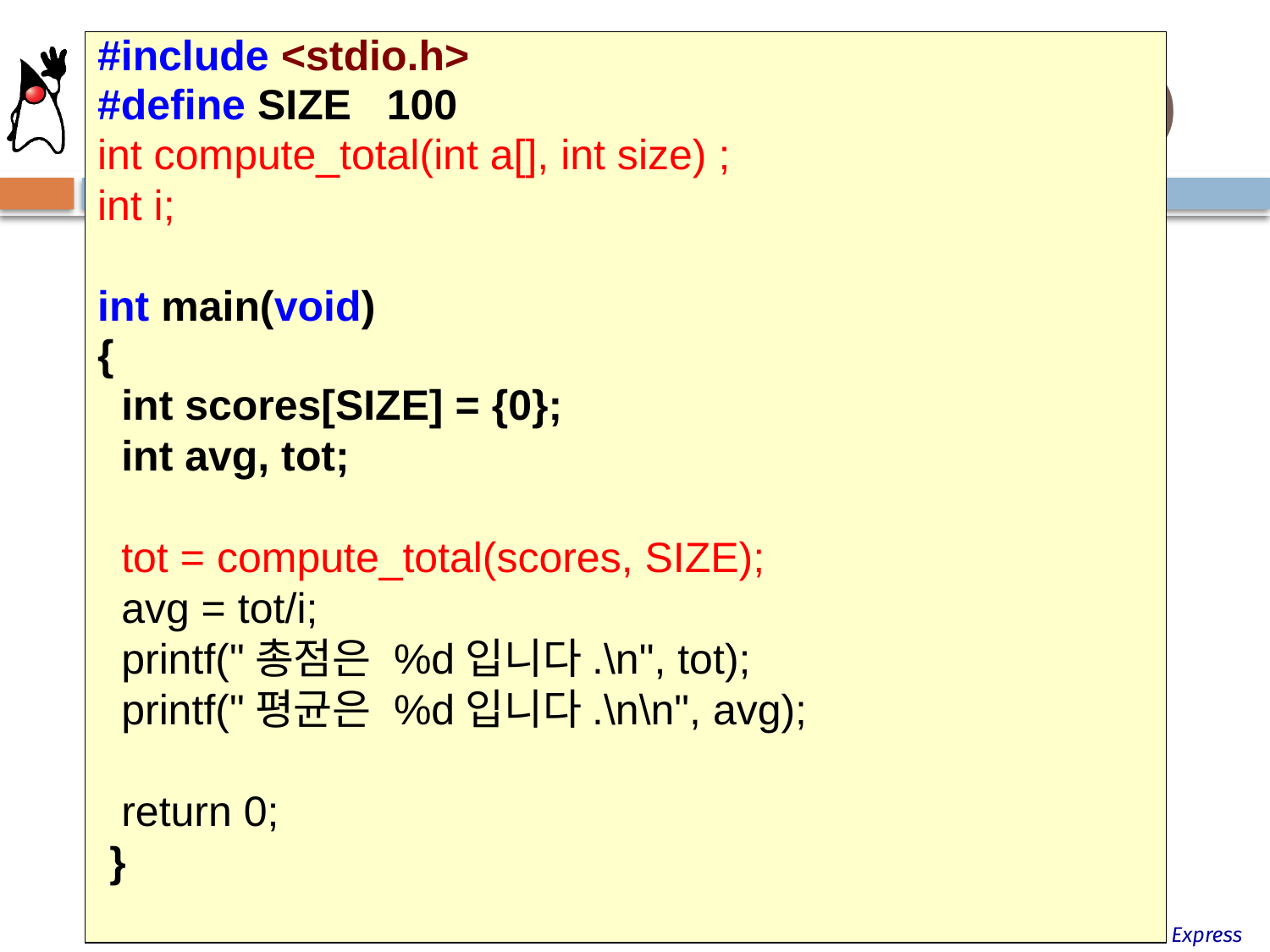

# lab : 학생들의 성적 평균 계산(3)
#include <stdio.h>
#define SIZE   100
int compute_total(int a[], int size) ;
int i;

int main(void)
{
  int scores[SIZE] = {0};
  int avg, tot;

  tot = compute_total(scores, SIZE);
  avg = tot/i;
  printf("총점은 %d입니다.\n", tot);
  printf("평균은 %d입니다.\n\n", avg);

  return 0;
 }